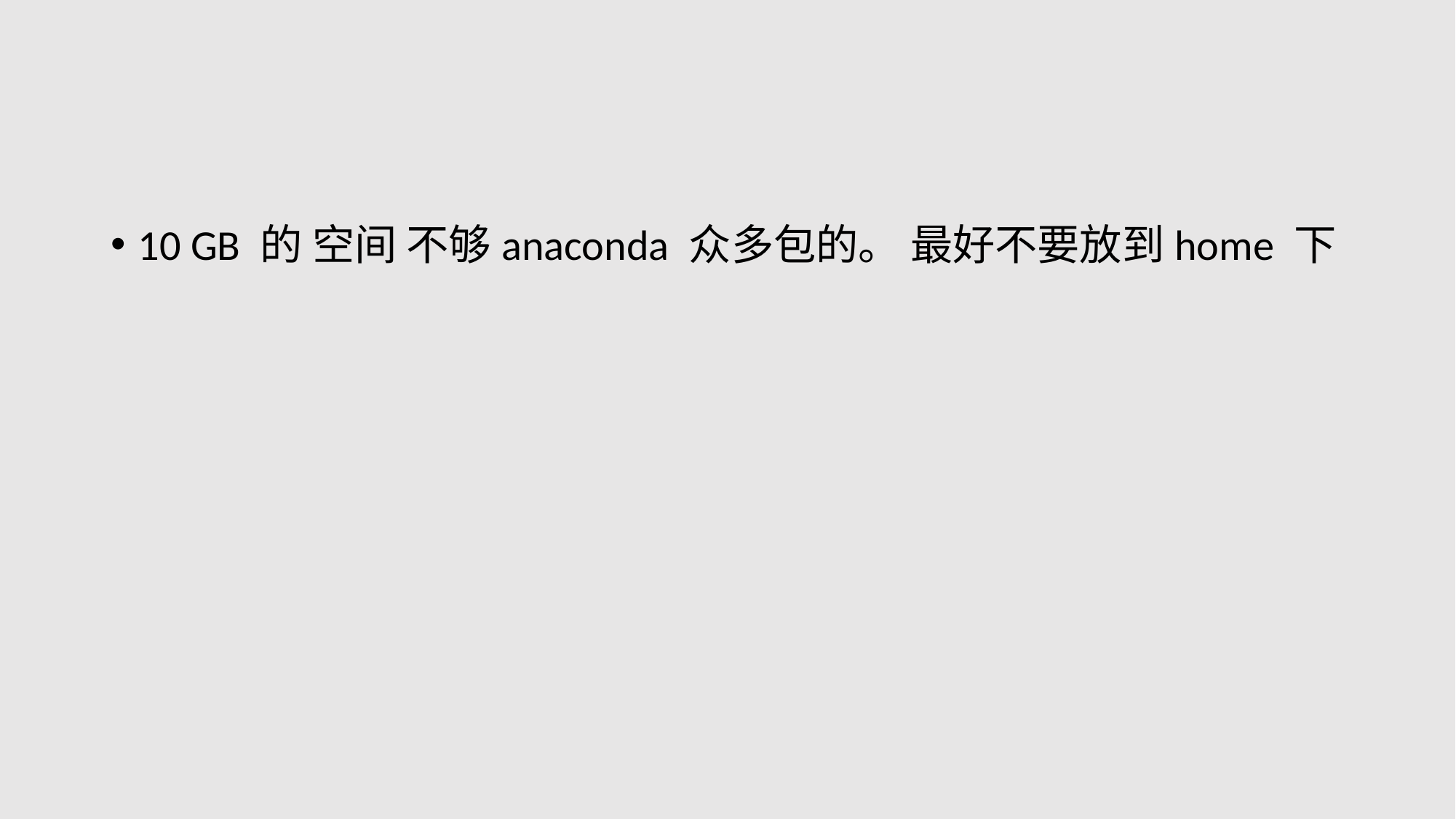

#
10 GB 的 空间 不够anaconda 众多包的。 最好不要放到home 下